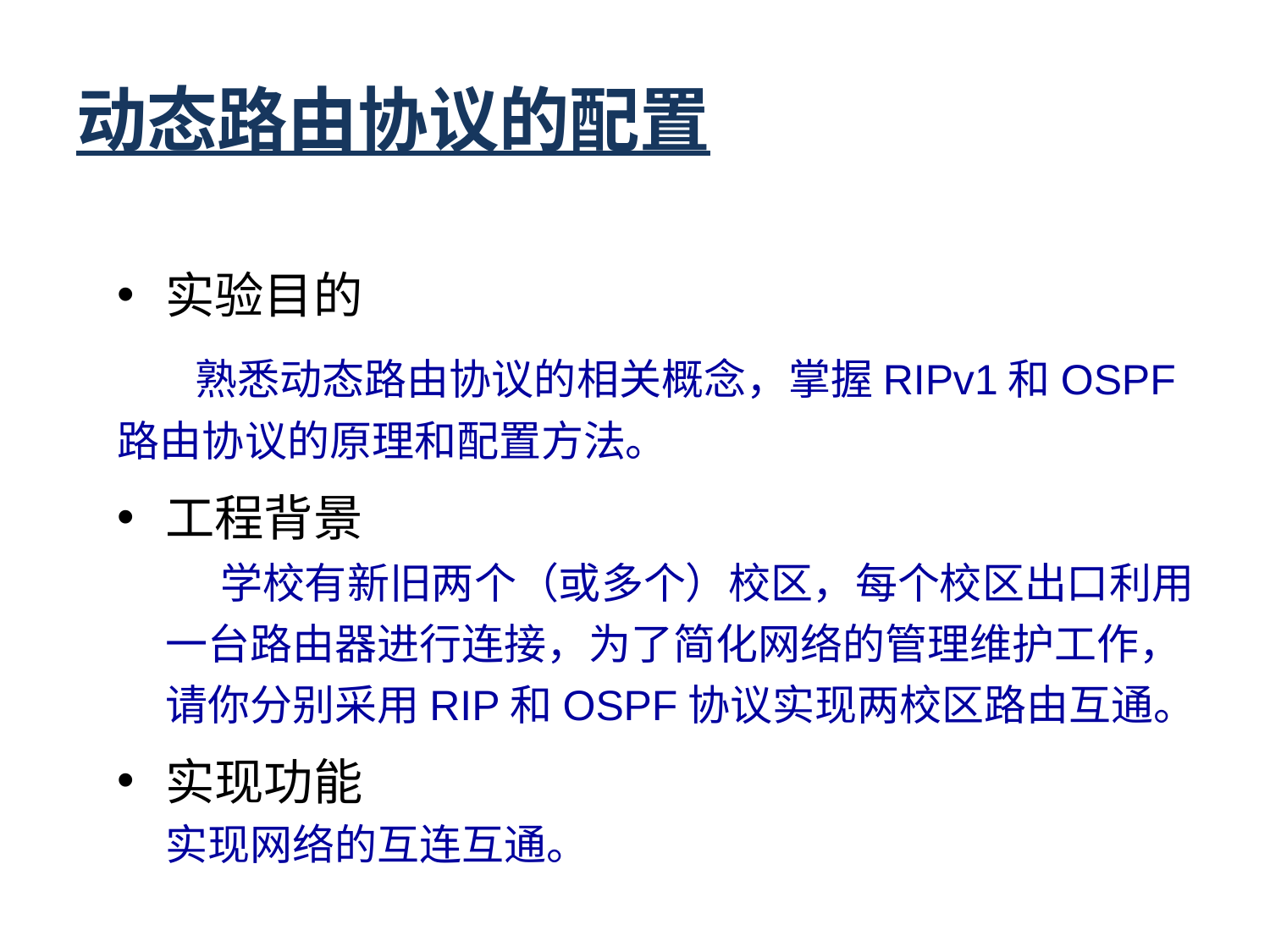

# 动态路由协议的配置
实验目的
      熟悉动态路由协议的相关概念，掌握RIPv1和OSPF路由协议的原理和配置方法。
工程背景
            学校有新旧两个（或多个）校区，每个校区出口利用一台路由器进行连接，为了简化网络的管理维护工作，请你分别采用RIP和OSPF协议实现两校区路由互通。
实现功能
     实现网络的互连互通。